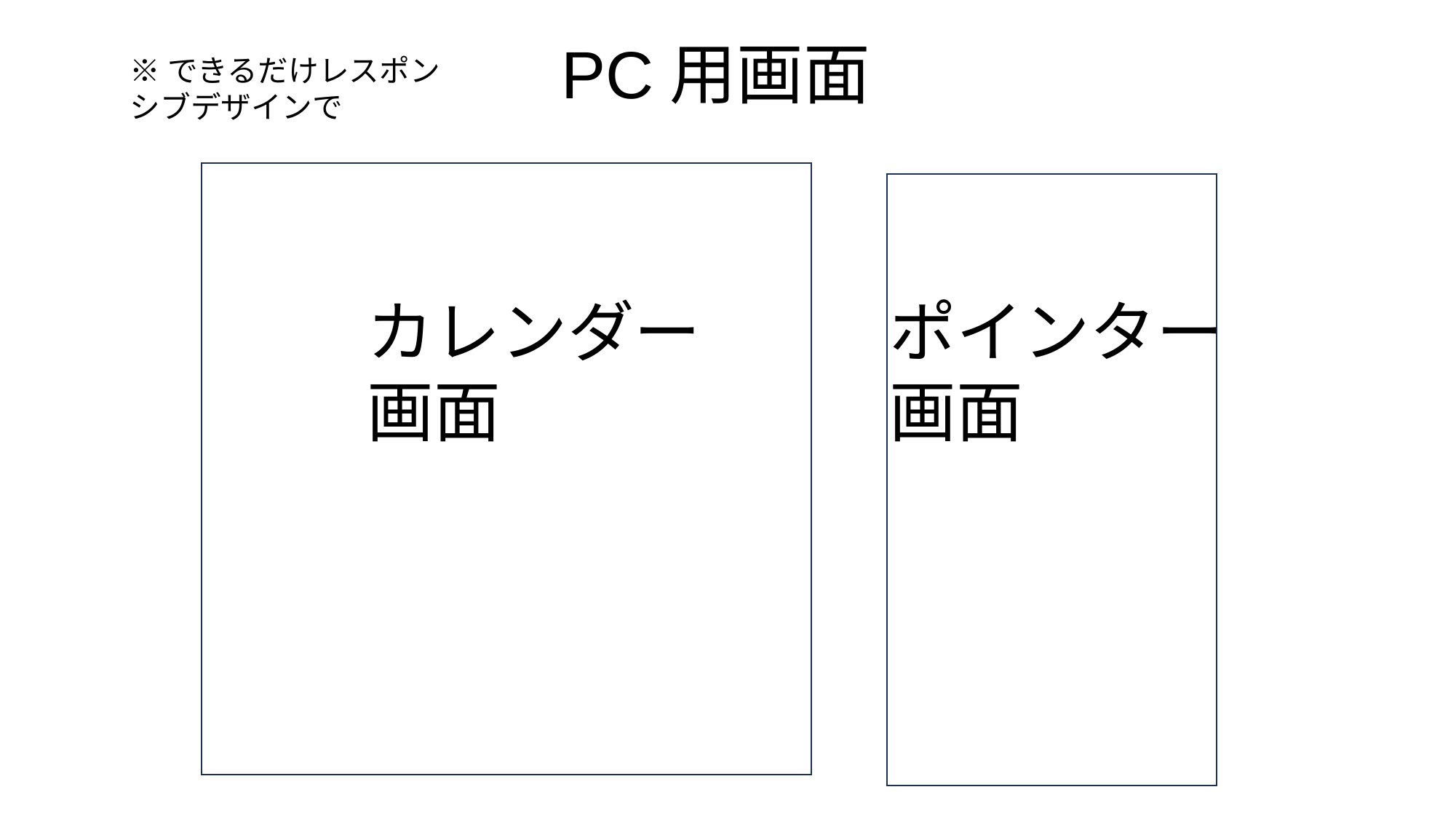

PC用画面
※できるだけレスポンシブデザインで

カレンダー画面
ポインター画面